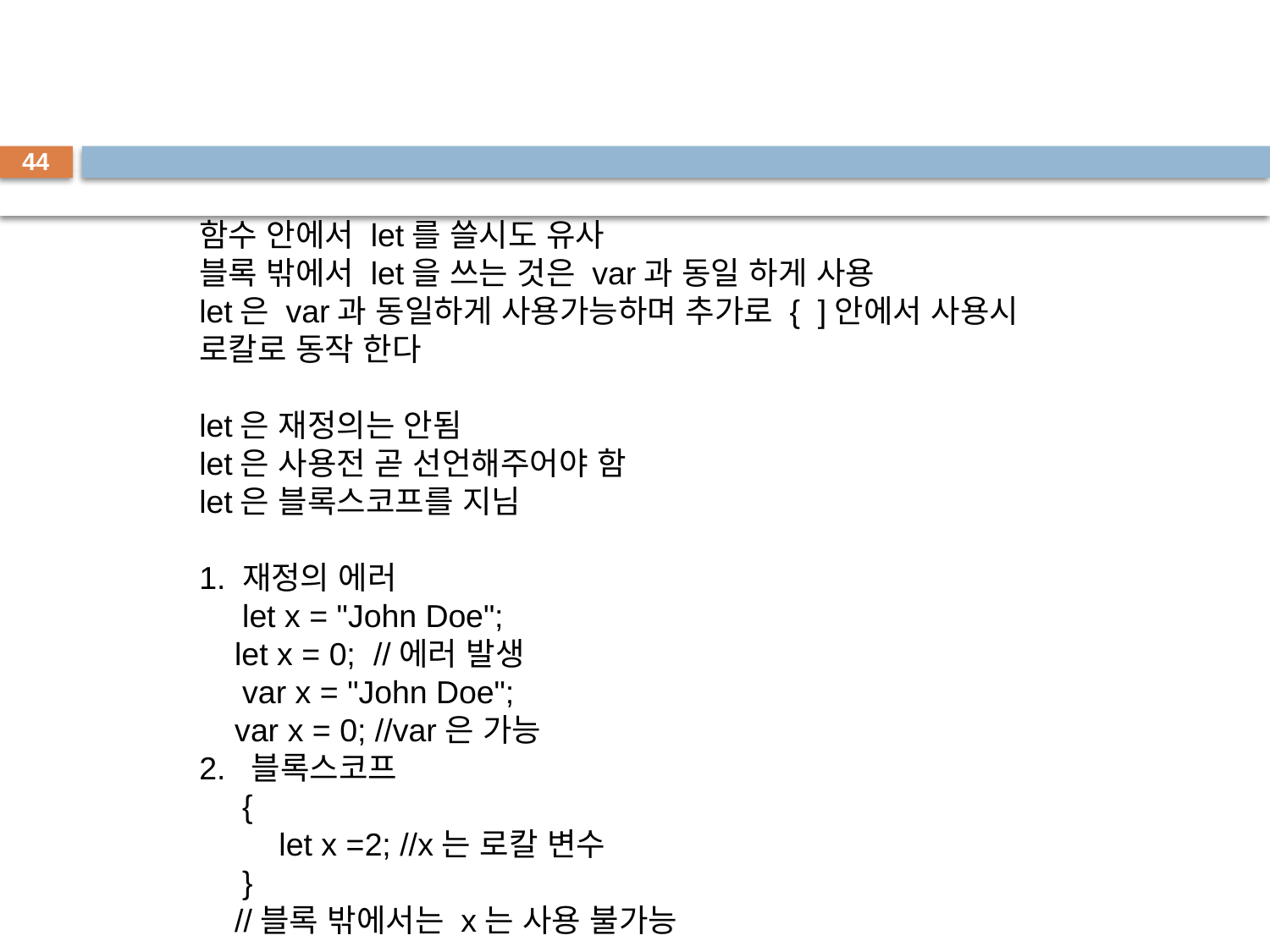

#
44
함수 안에서 let를 쓸시도 유사
블록 밖에서 let을 쓰는 것은 var과 동일 하게 사용
let은 var과 동일하게 사용가능하며 추가로 {  ]안에서 사용시
로칼로 동작 한다
let은 재정의는 안됨
let은 사용전 곧 선언해주어야 함
let은 블록스코프를 지님

1. 재정의 에러
    let x = "John Doe";
    let x = 0;  //에러 발생
    var x = "John Doe";
    var x = 0; //var은 가능
2.  블록스코프
    {
         let x =2; //x는 로칼 변수
    }
    //블록 밖에서는 x는 사용 불가능